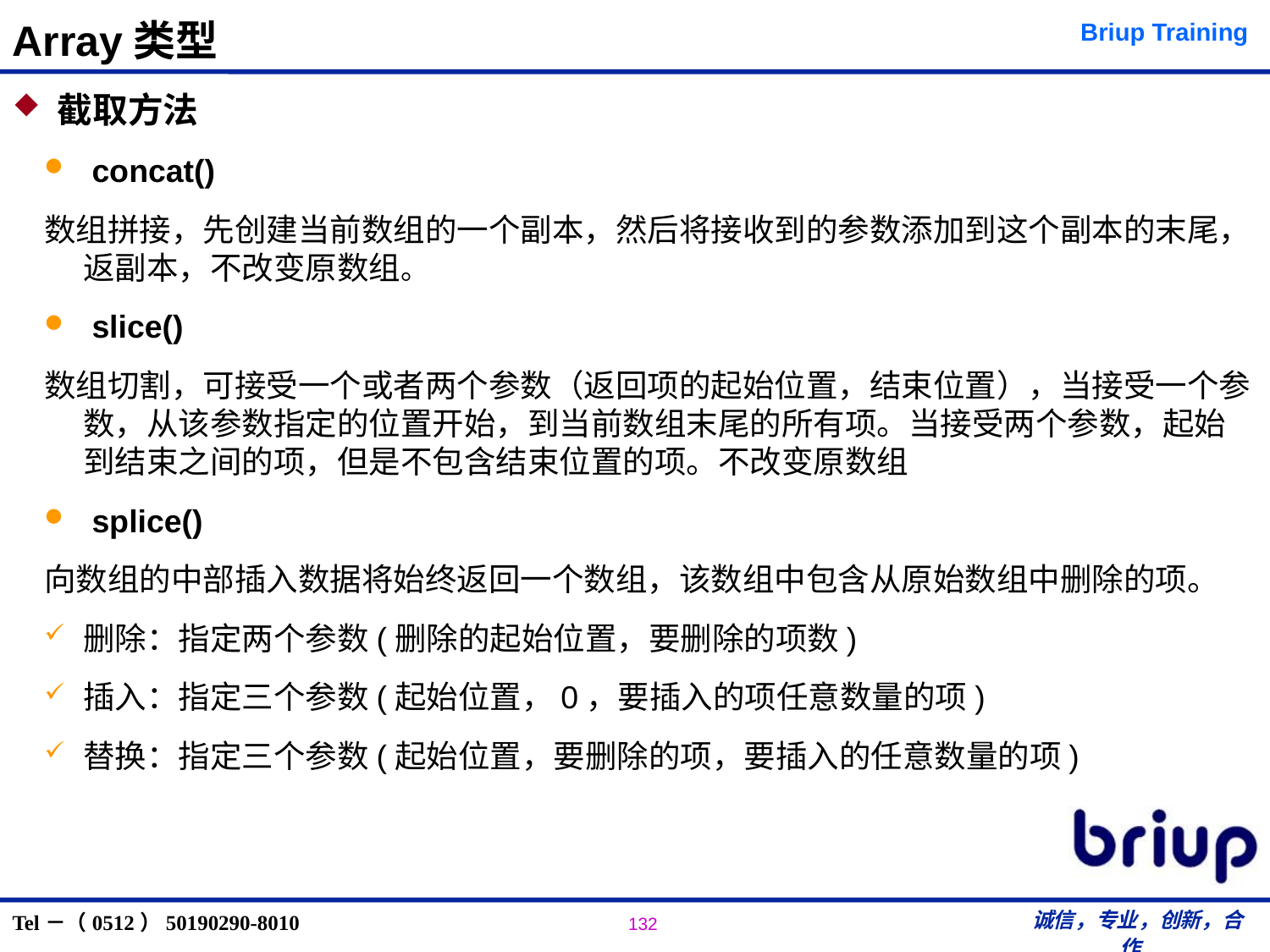

# Array类型
 截取方法
 concat()
数组拼接，先创建当前数组的一个副本，然后将接收到的参数添加到这个副本的末尾，返副本，不改变原数组。
 slice()
数组切割，可接受一个或者两个参数（返回项的起始位置，结束位置），当接受一个参数，从该参数指定的位置开始，到当前数组末尾的所有项。当接受两个参数，起始到结束之间的项，但是不包含结束位置的项。不改变原数组
 splice()
向数组的中部插入数据将始终返回一个数组，该数组中包含从原始数组中删除的项。
删除：指定两个参数(删除的起始位置，要删除的项数)
插入：指定三个参数(起始位置，0，要插入的项任意数量的项)
替换：指定三个参数(起始位置，要删除的项，要插入的任意数量的项)